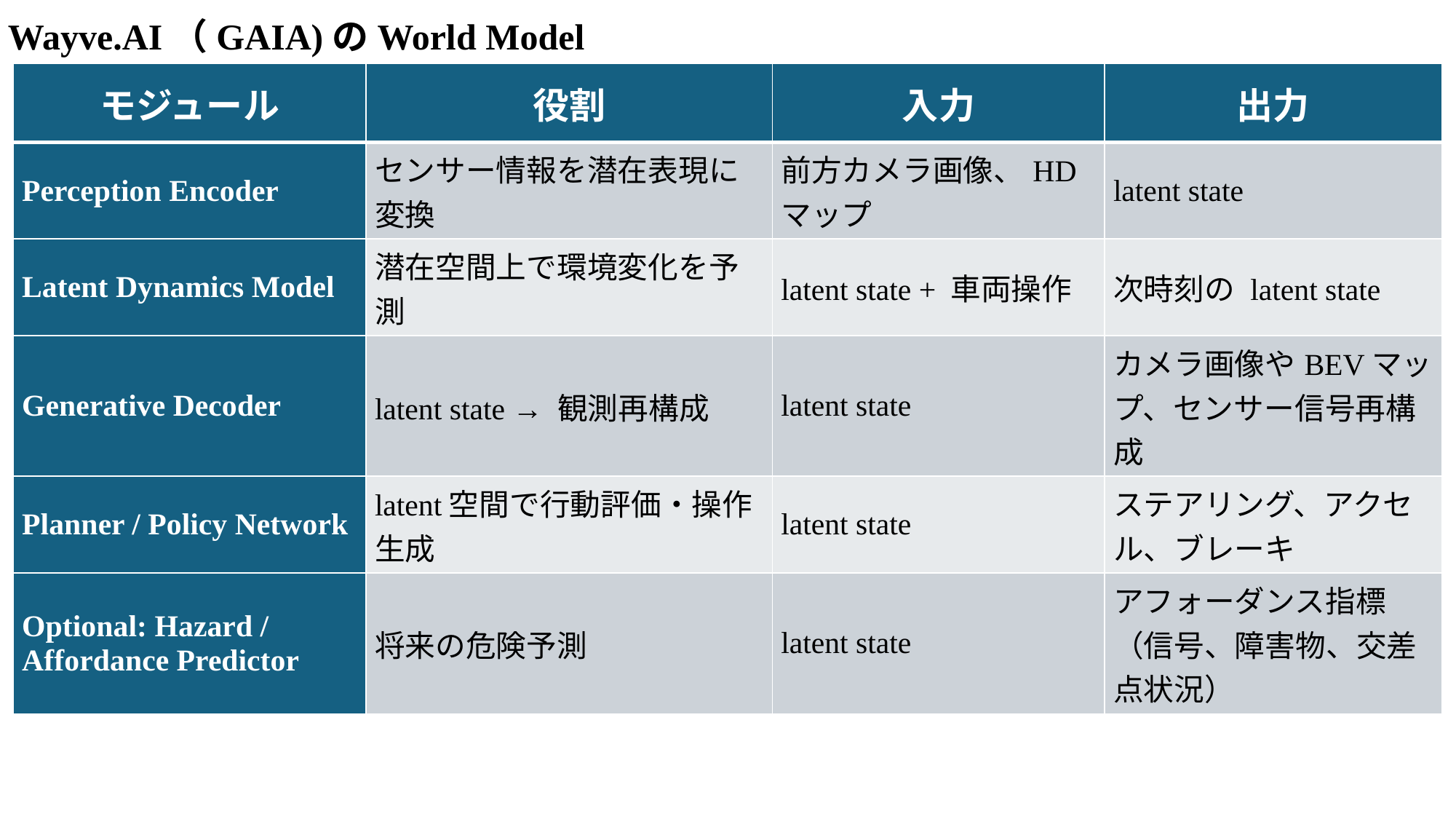

Wayve.AI（GAIA)のWorld Model
| モジュール | 役割 | 入力 | 出力 |
| --- | --- | --- | --- |
| Perception Encoder | センサー情報を潜在表現に変換 | 前方カメラ画像、HDマップ | latent state |
| Latent Dynamics Model | 潜在空間上で環境変化を予測 | latent state + 車両操作 | 次時刻の latent state |
| Generative Decoder | latent state → 観測再構成 | latent state | カメラ画像やBEVマップ、センサー信号再構成 |
| Planner / Policy Network | latent空間で行動評価・操作生成 | latent state | ステアリング、アクセル、ブレーキ |
| Optional: Hazard / Affordance Predictor | 将来の危険予測 | latent state | アフォーダンス指標（信号、障害物、交差点状況） |